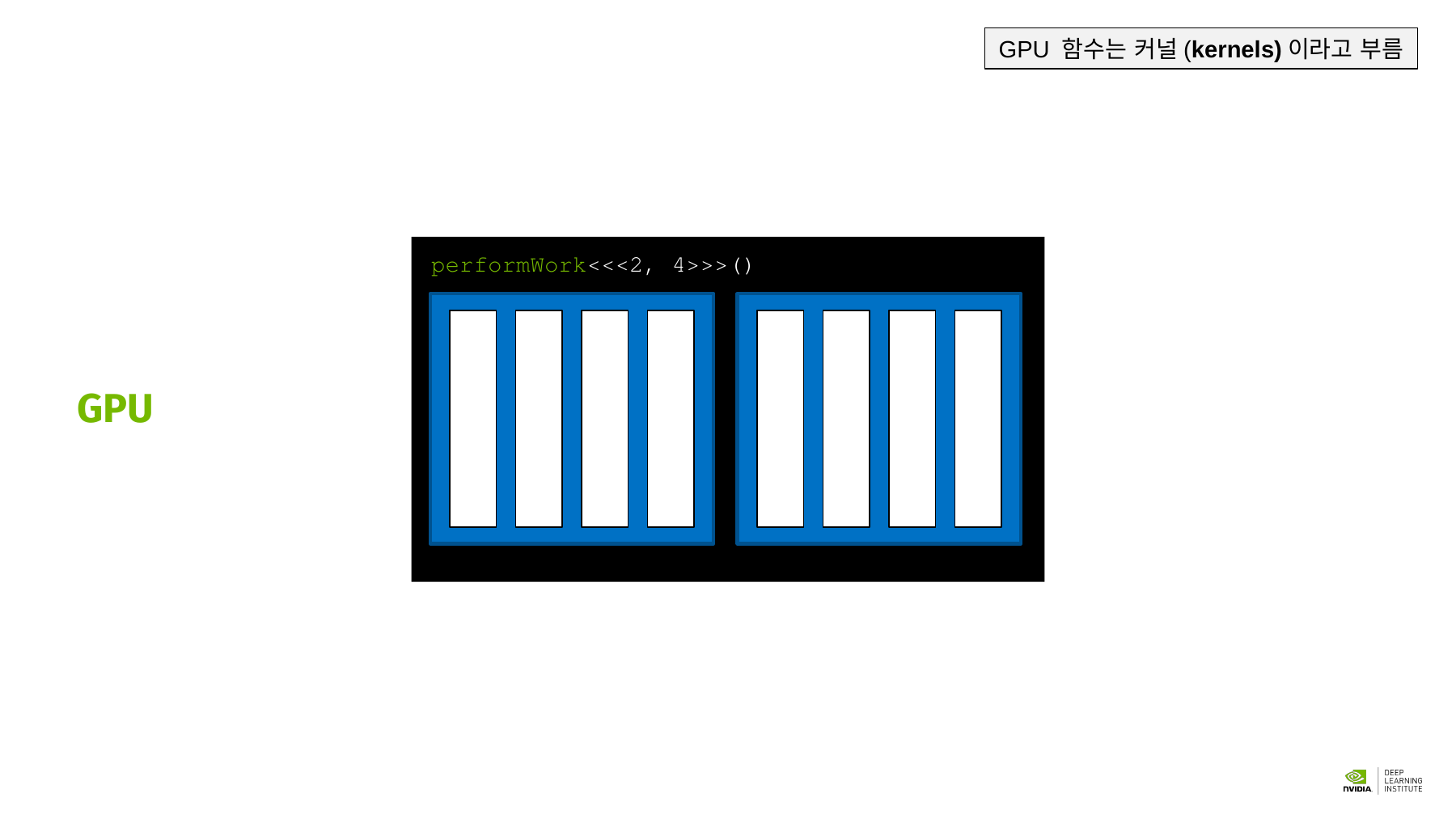

GPU 함수는 커널(kernels)이라고 부름

performWork<<<2, 4>>>()

GPU